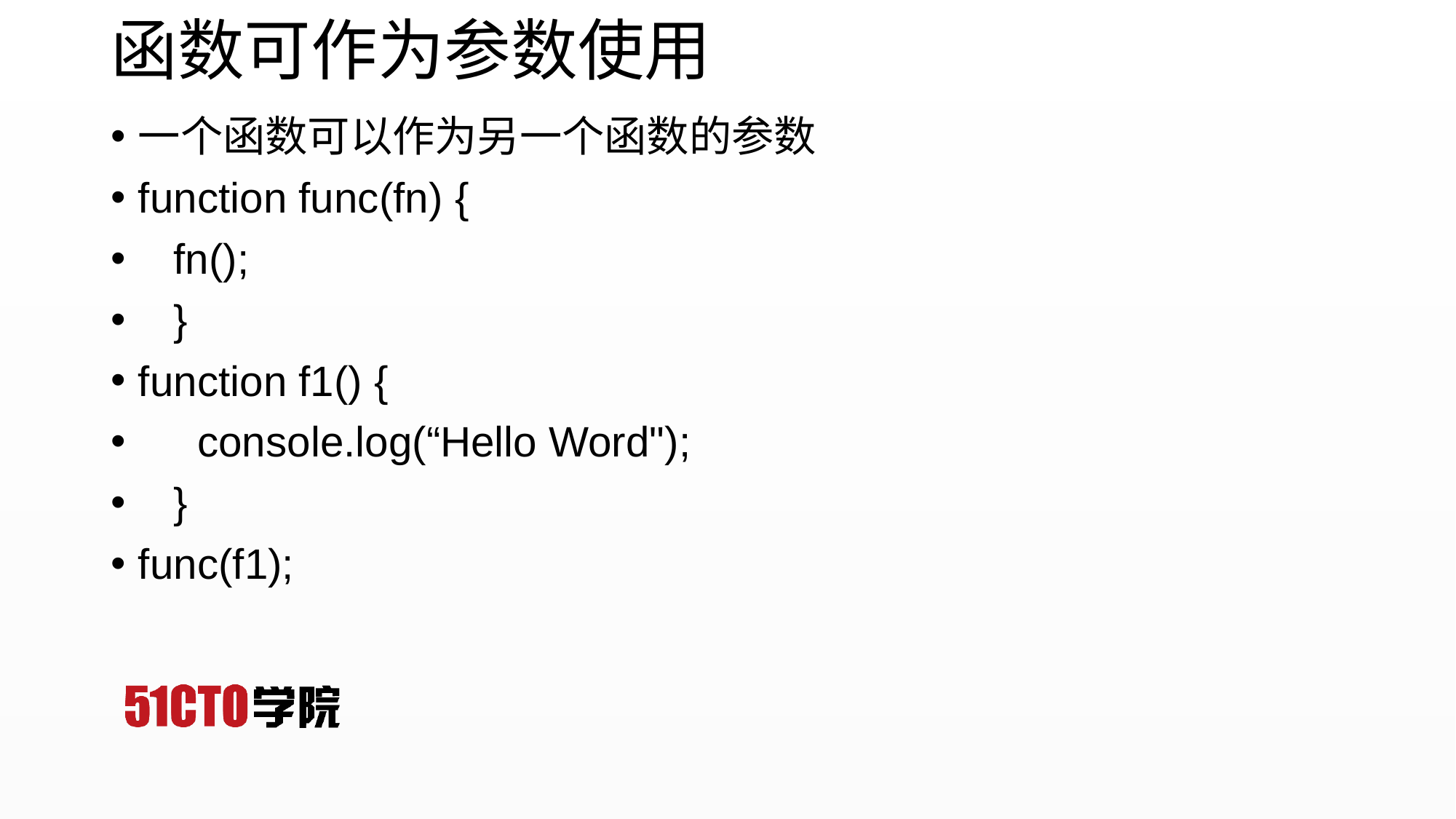

# 函数可作为参数使用
一个函数可以作为另一个函数的参数
function func(fn) {
   fn();
   }
function f1() {
     console.log(“Hello Word");
   }
func(f1);